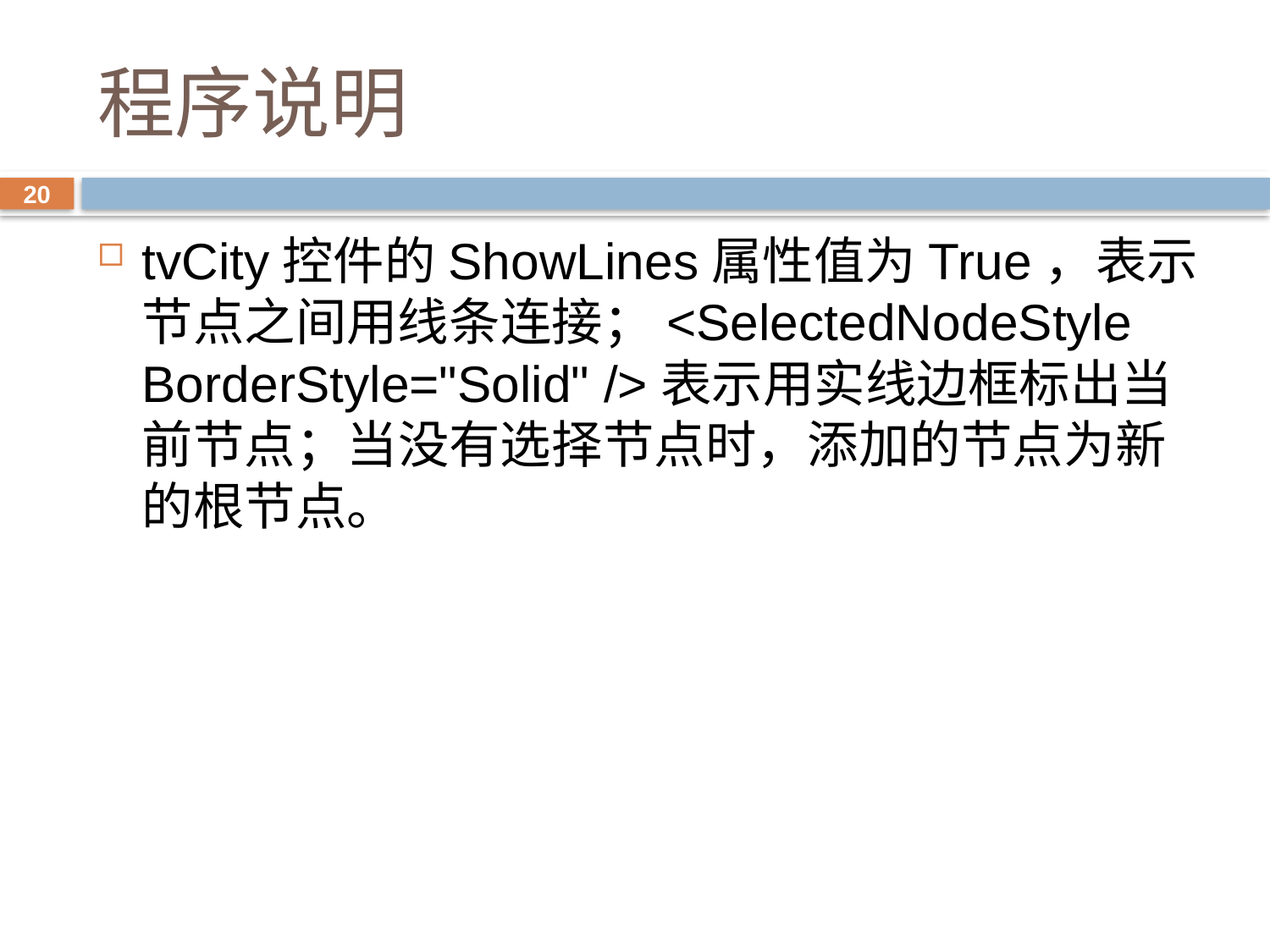

# 程序说明
20
tvCity控件的ShowLines属性值为True，表示节点之间用线条连接；<SelectedNodeStyle BorderStyle="Solid" />表示用实线边框标出当前节点；当没有选择节点时，添加的节点为新的根节点。